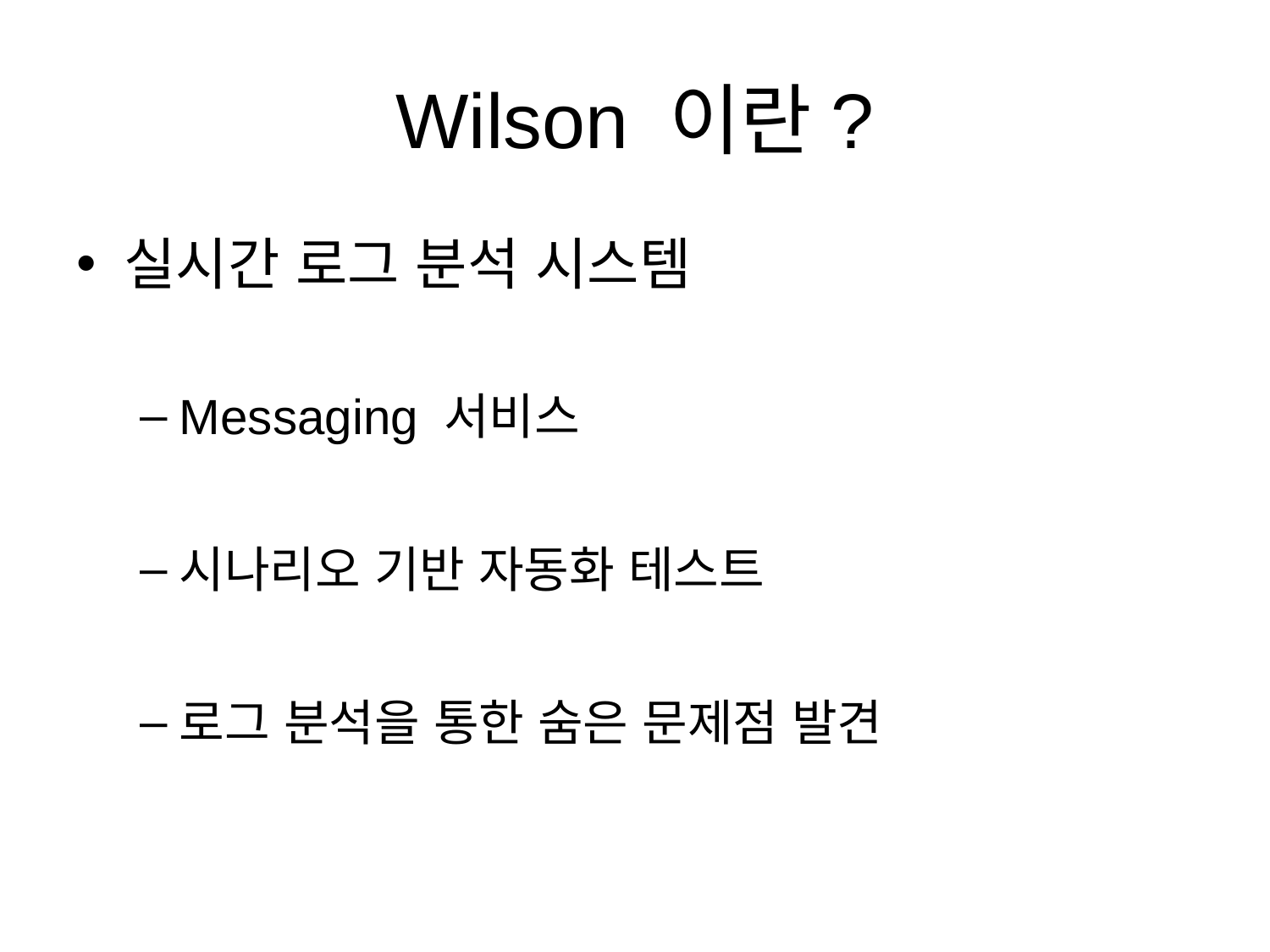

# Wilson 이란?
실시간 로그 분석 시스템

Messaging 서비스

시나리오 기반 자동화 테스트

로그 분석을 통한 숨은 문제점 발견